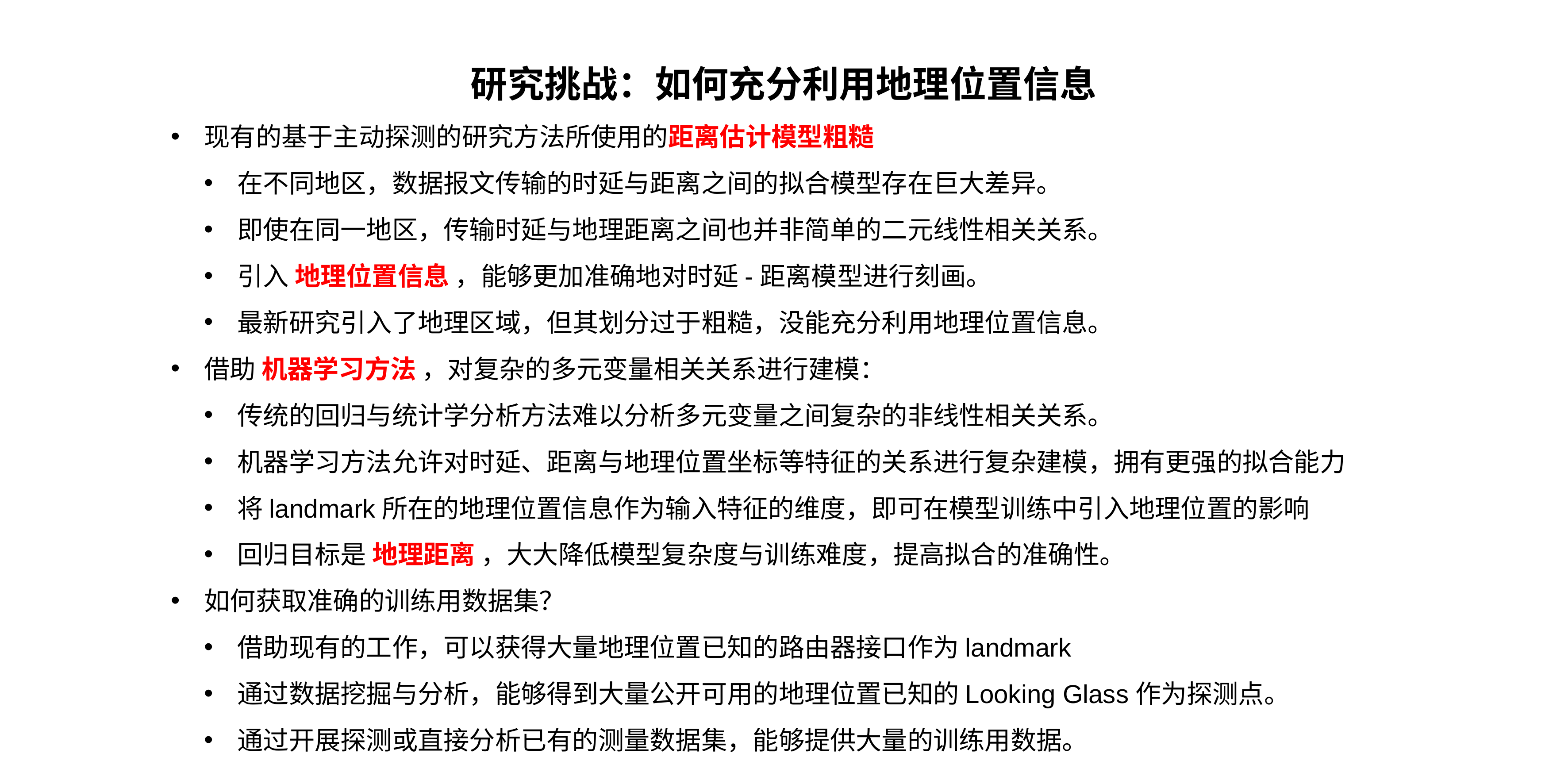

研究挑战：如何充分利用地理位置信息
现有的基于主动探测的研究方法所使用的距离估计模型粗糙
在不同地区，数据报文传输的时延与距离之间的拟合模型存在巨大差异。
即使在同一地区，传输时延与地理距离之间也并非简单的二元线性相关关系。
引入 地理位置信息 ，能够更加准确地对时延-距离模型进行刻画。
最新研究引入了地理区域，但其划分过于粗糙，没能充分利用地理位置信息。
借助 机器学习方法 ，对复杂的多元变量相关关系进行建模：
传统的回归与统计学分析方法难以分析多元变量之间复杂的非线性相关关系。
机器学习方法允许对时延、距离与地理位置坐标等特征的关系进行复杂建模，拥有更强的拟合能力
将landmark所在的地理位置信息作为输入特征的维度，即可在模型训练中引入地理位置的影响
回归目标是 地理距离 ，大大降低模型复杂度与训练难度，提高拟合的准确性。
如何获取准确的训练用数据集？
借助现有的工作，可以获得大量地理位置已知的路由器接口作为landmark
通过数据挖掘与分析，能够得到大量公开可用的地理位置已知的Looking Glass作为探测点。
通过开展探测或直接分析已有的测量数据集，能够提供大量的训练用数据。